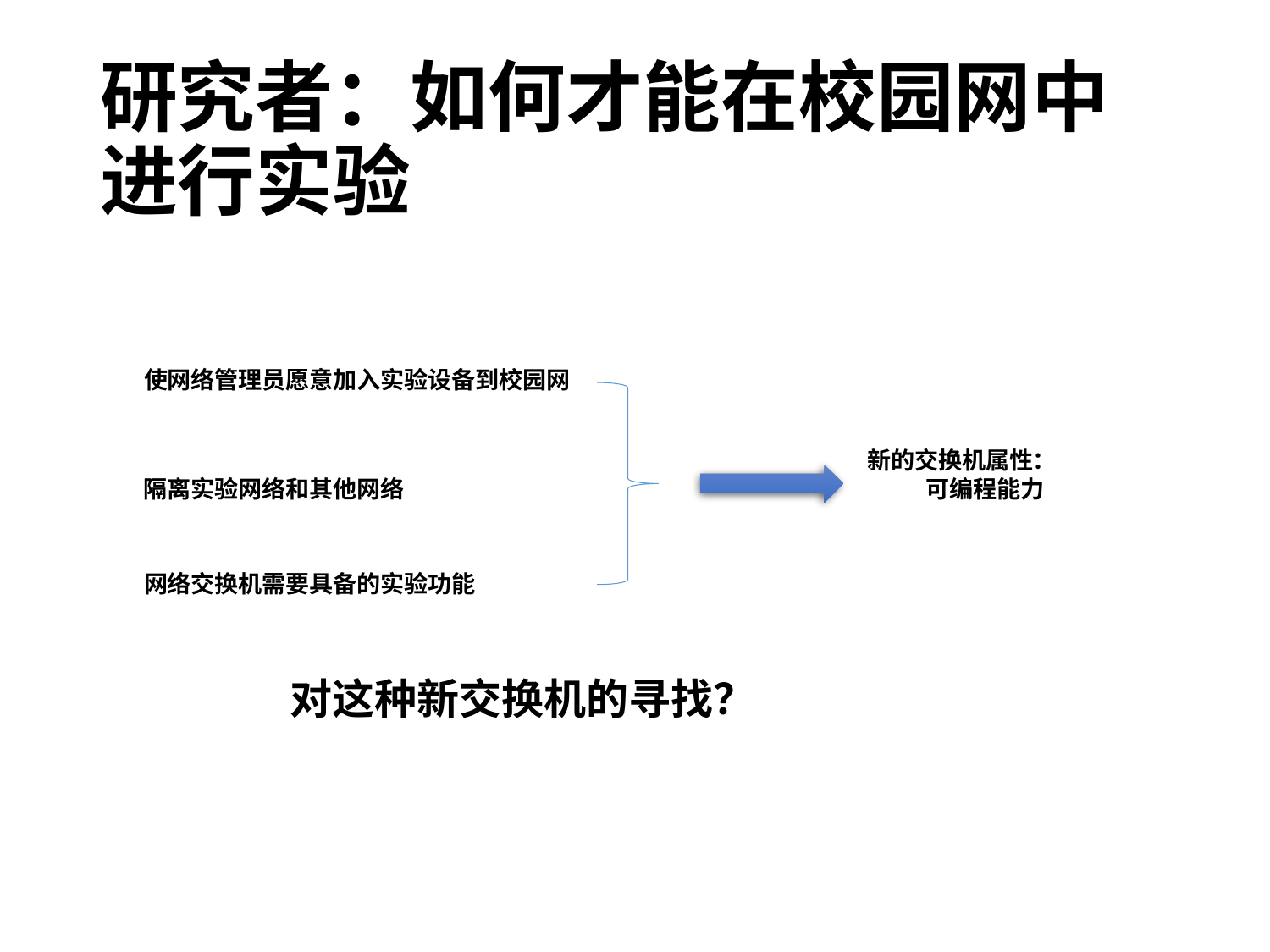

# 研究者：如何才能在校园网中进行实验
使网络管理员愿意加入实验设备到校园网

新的交换机属性：
          可编程能力

隔离实验网络和其他网络
网络交换机需要具备的实验功能
对这种新交换机的寻找？